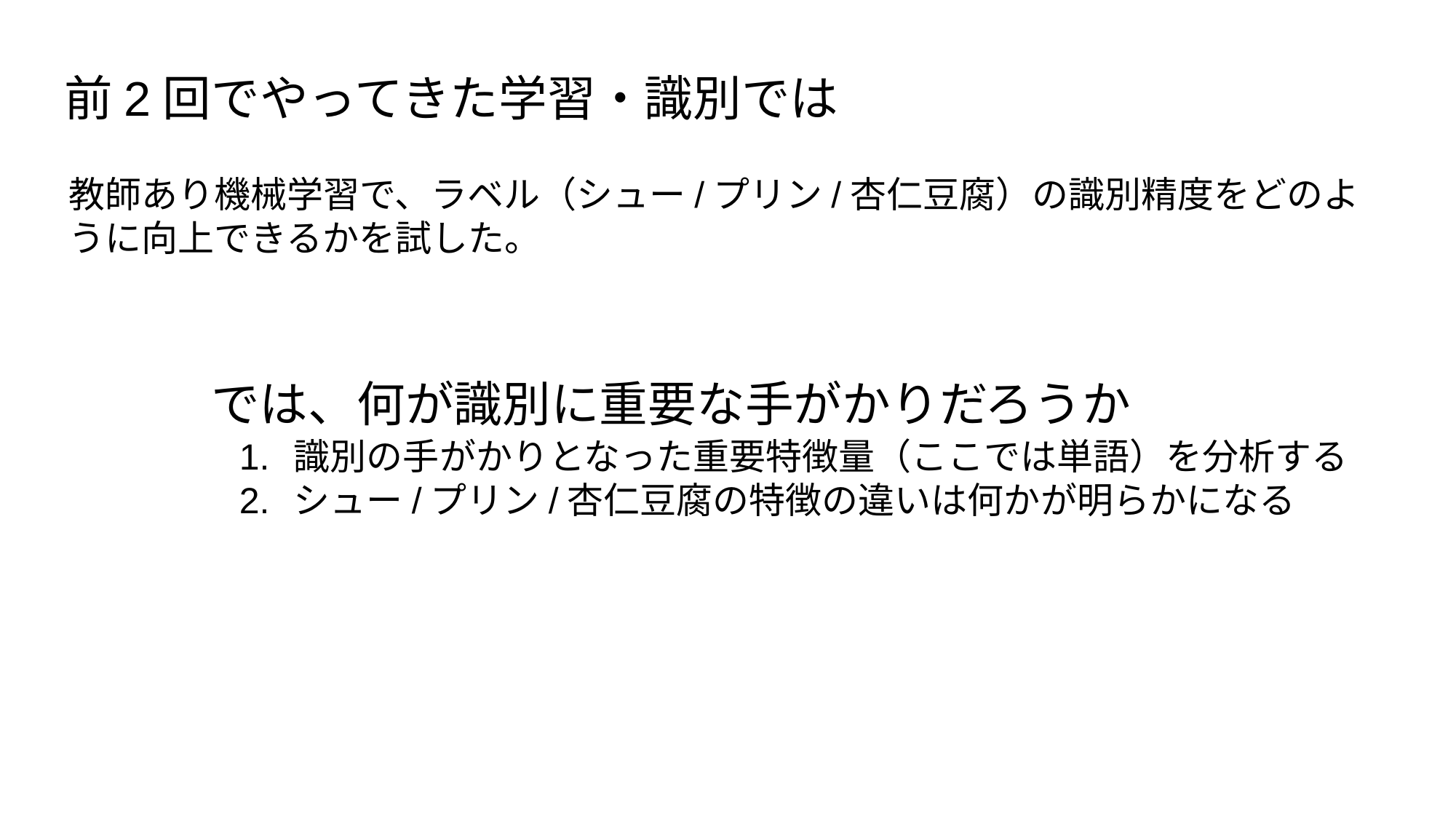

前2回でやってきた学習・識別では
教師あり機械学習で、ラベル（シュー/プリン/杏仁豆腐）の識別精度をどのように向上できるかを試した。
では、何が識別に重要な手がかりだろうか
識別の手がかりとなった重要特徴量（ここでは単語）を分析する
シュー/プリン/杏仁豆腐の特徴の違いは何かが明らかになる